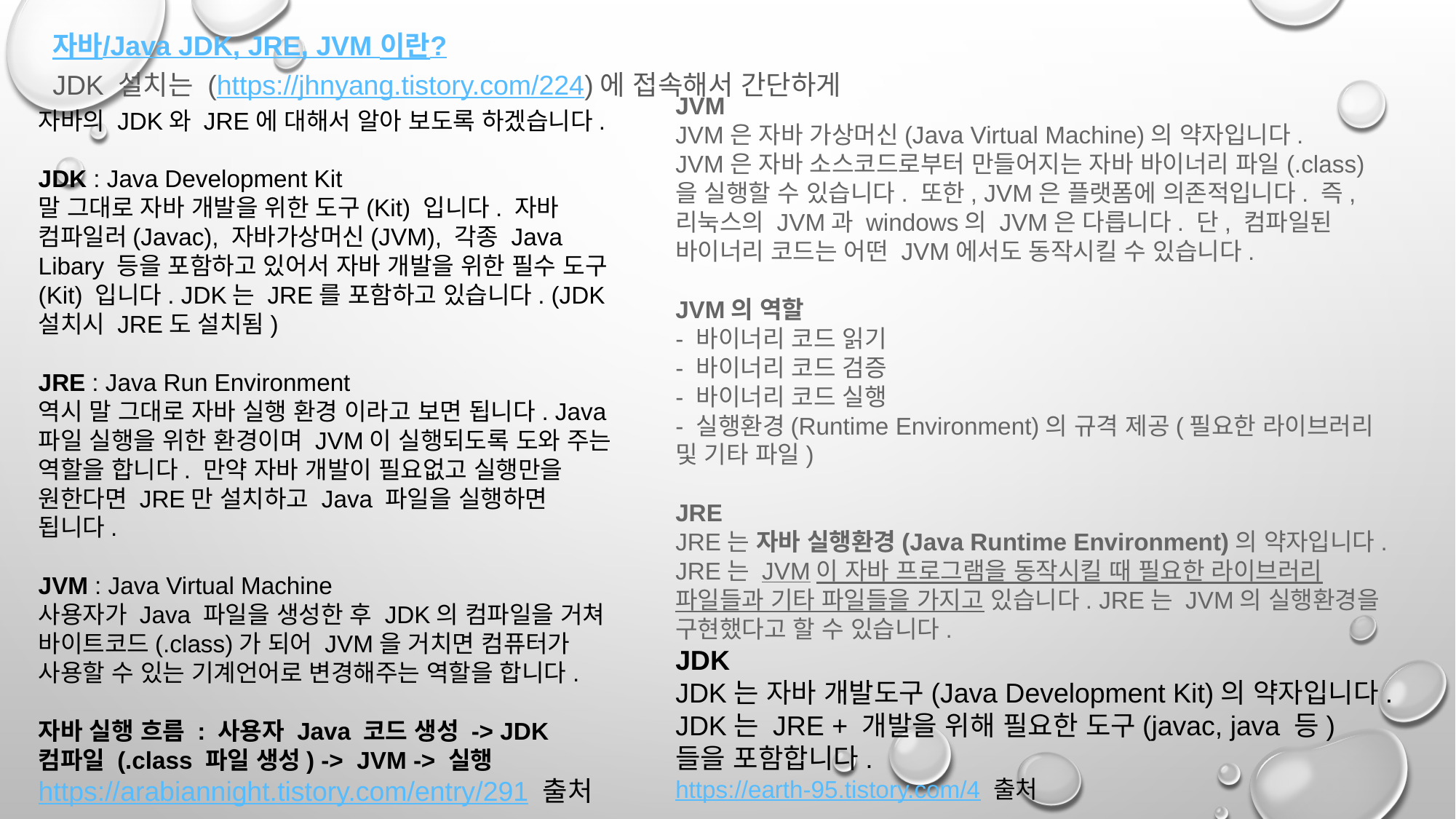

자바/Java JDK, JRE, JVM 이란?
JDK 설치는 (https://jhnyang.tistory.com/224)에 접속해서 간단하게

JVM
JVM은 자바 가상머신(Java Virtual Machine)의 약자입니다.
JVM은 자바 소스코드로부터 만들어지는 자바 바이너리 파일(.class)을 실행할 수 있습니다. 또한, JVM은 플랫폼에 의존적입니다. 즉, 리눅스의 JVM과 windows의 JVM은 다릅니다. 단, 컴파일된 바이너리 코드는 어떤 JVM에서도 동작시킬 수 있습니다.

JVM의 역할
- 바이너리 코드 읽기
- 바이너리 코드 검증
- 바이너리 코드 실행
- 실행환경(Runtime Environment)의 규격 제공(필요한 라이브러리 및 기타 파일)

JRE
JRE는 자바 실행환경(Java Runtime Environment)의 약자입니다.
JRE는 JVM이 자바 프로그램을 동작시킬 때 필요한 라이브러리 파일들과 기타 파일들을 가지고 있습니다. JRE는 JVM의 실행환경을 구현했다고 할 수 있습니다.
JDK
JDK는 자바 개발도구(Java Development Kit)의 약자입니다.
JDK는 JRE + 개발을 위해 필요한 도구(javac, java 등)들을 포함합니다.
https://earth-95.tistory.com/4 출처
자바의 JDK와 JRE에 대해서 알아 보도록 하겠습니다.

JDK : Java Development Kit
말 그대로 자바 개발을 위한 도구(Kit) 입니다. 자바 컴파일러(Javac), 자바가상머신(JVM), 각종 Java Libary 등을 포함하고 있어서 자바 개발을 위한 필수 도구(Kit) 입니다. JDK는 JRE를 포함하고 있습니다. (JDK 설치시 JRE도 설치됨)

JRE : Java Run Environment
역시 말 그대로 자바 실행 환경 이라고 보면 됩니다. Java 파일 실행을 위한 환경이며 JVM이 실행되도록 도와 주는 역할을 합니다. 만약 자바 개발이 필요없고 실행만을 원한다면 JRE만 설치하고 Java 파일을 실행하면 됩니다.

JVM : Java Virtual Machine
사용자가 Java 파일을 생성한 후 JDK의 컴파일을 거쳐 바이트코드(.class)가 되어 JVM을 거치면 컴퓨터가 사용할 수 있는 기계언어로 변경해주는 역할을 합니다.
자바 실행 흐름 : 사용자 Java 코드 생성 -> JDK 컴파일 (.class 파일 생성) ->  JVM -> 실행
https://arabiannight.tistory.com/entry/291 출처